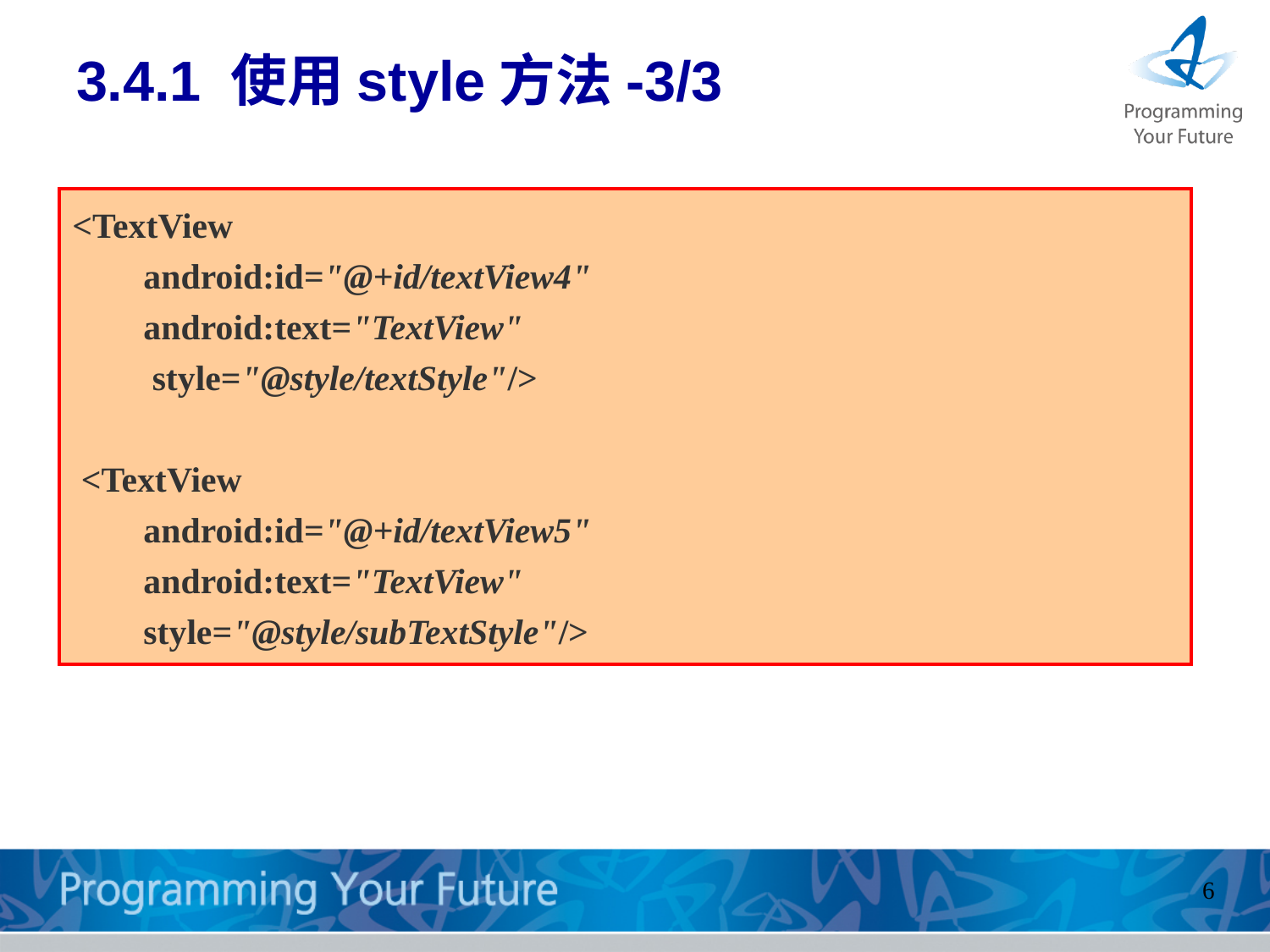

# 3.4.1 使用style方法-3/3
<TextView
        android:id="@+id/textView4"
        android:text="TextView"
         style="@style/textStyle"/>

 <TextView
        android:id="@+id/textView5"
        android:text="TextView"
        style="@style/subTextStyle"/>